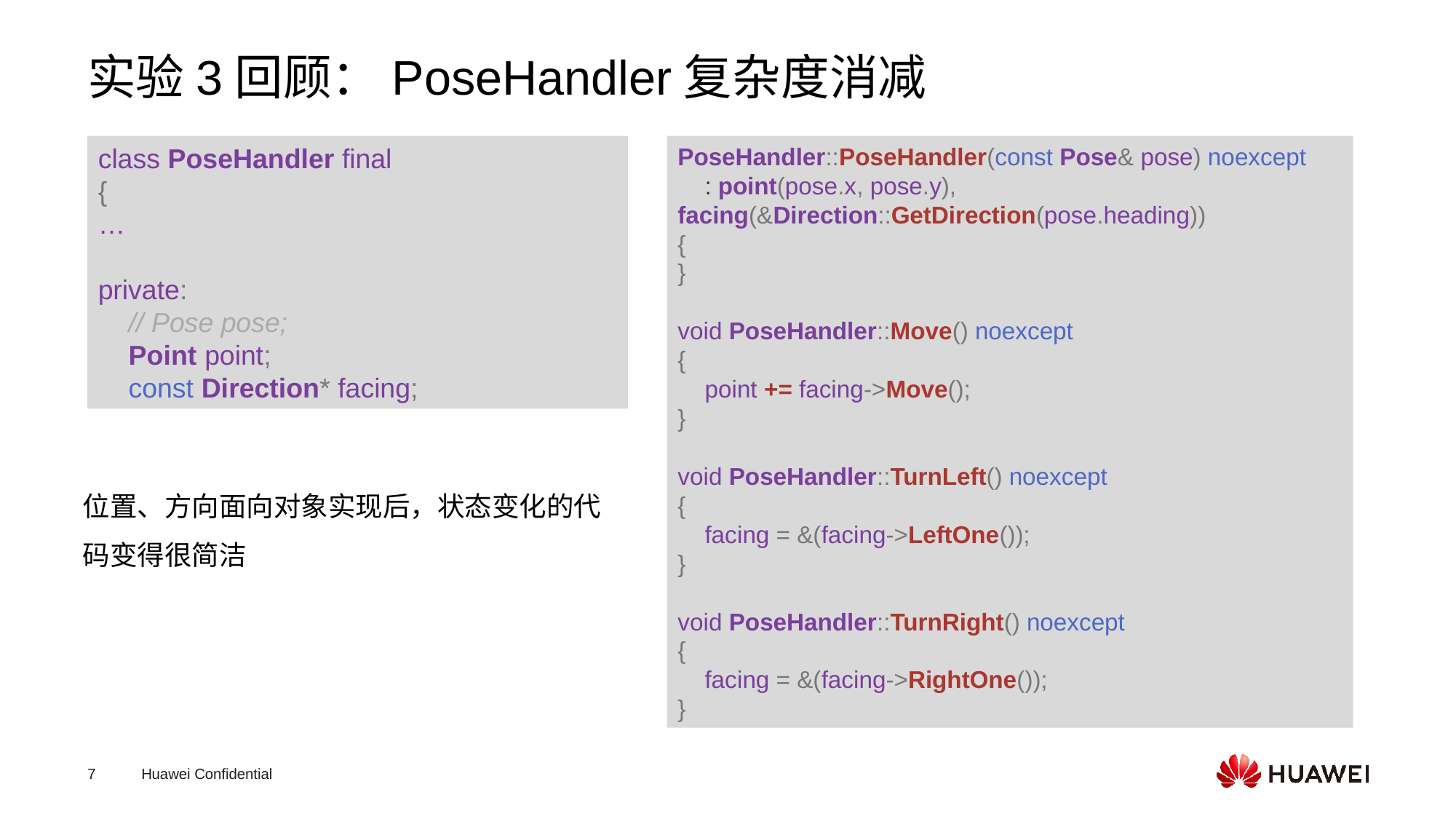

# 实验3回顾：PoseHandler复杂度消减
class PoseHandler final
{
…
private:
    // Pose pose;
    Point point;
    const Direction* facing;
PoseHandler::PoseHandler(const Pose& pose) noexcept
    : point(pose.x, pose.y), facing(&Direction::GetDirection(pose.heading))
{
}

void PoseHandler::Move() noexcept
{
    point += facing->Move();
}
void PoseHandler::TurnLeft() noexcept
{
    facing = &(facing->LeftOne());
}
void PoseHandler::TurnRight() noexcept
{
    facing = &(facing->RightOne());
}
位置、方向面向对象实现后，状态变化的代码变得很简洁